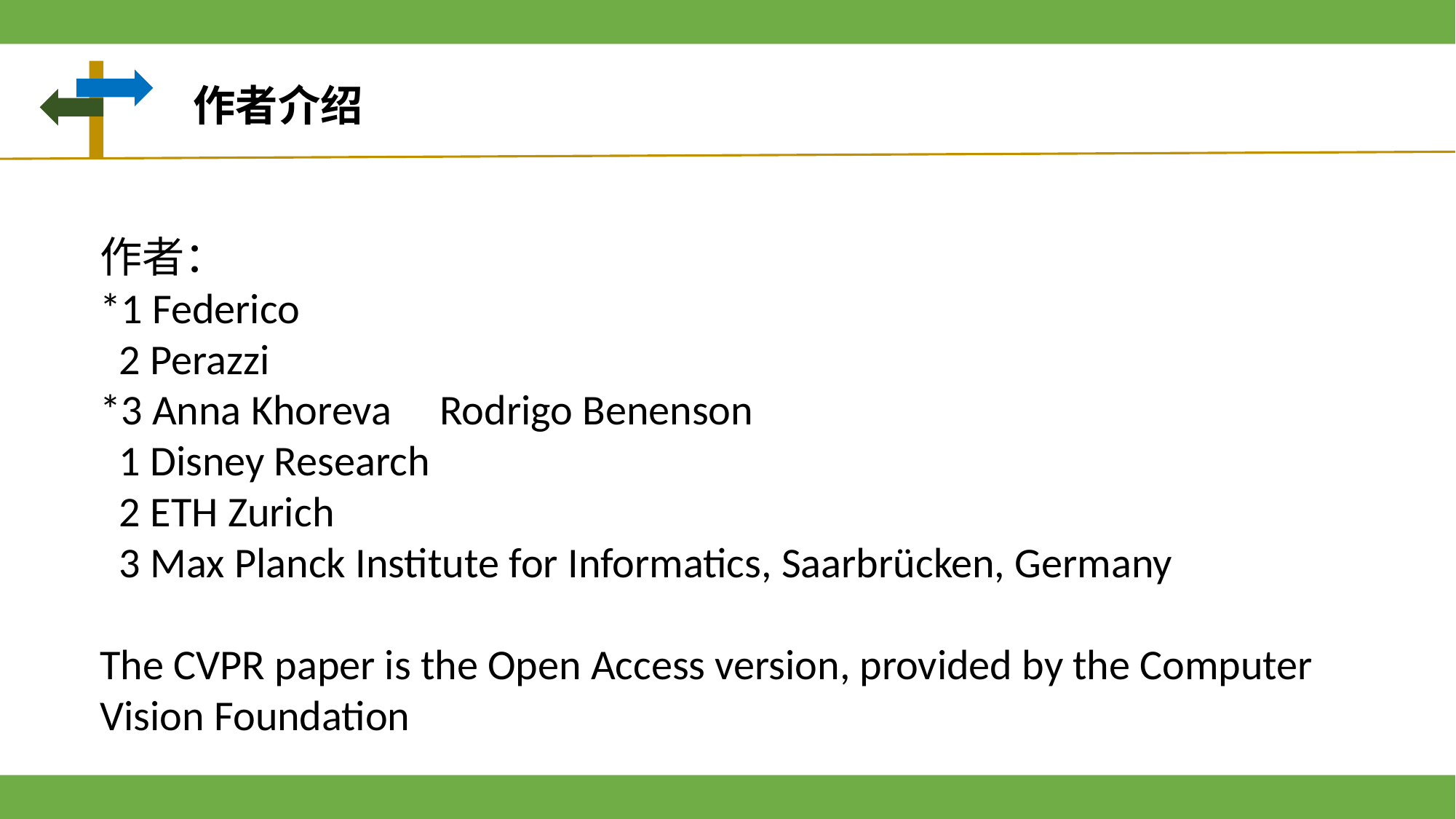

作者介绍

作者：
*1 Federico
  2 Perazzi
*3 Anna Khoreva     Rodrigo Benenson
  1 Disney Research
  2 ETH Zurich
  3 Max Planck Institute for Informatics, Saarbrücken, Germany

The CVPR paper is the Open Access version, provided by the Computer Vision Foundation